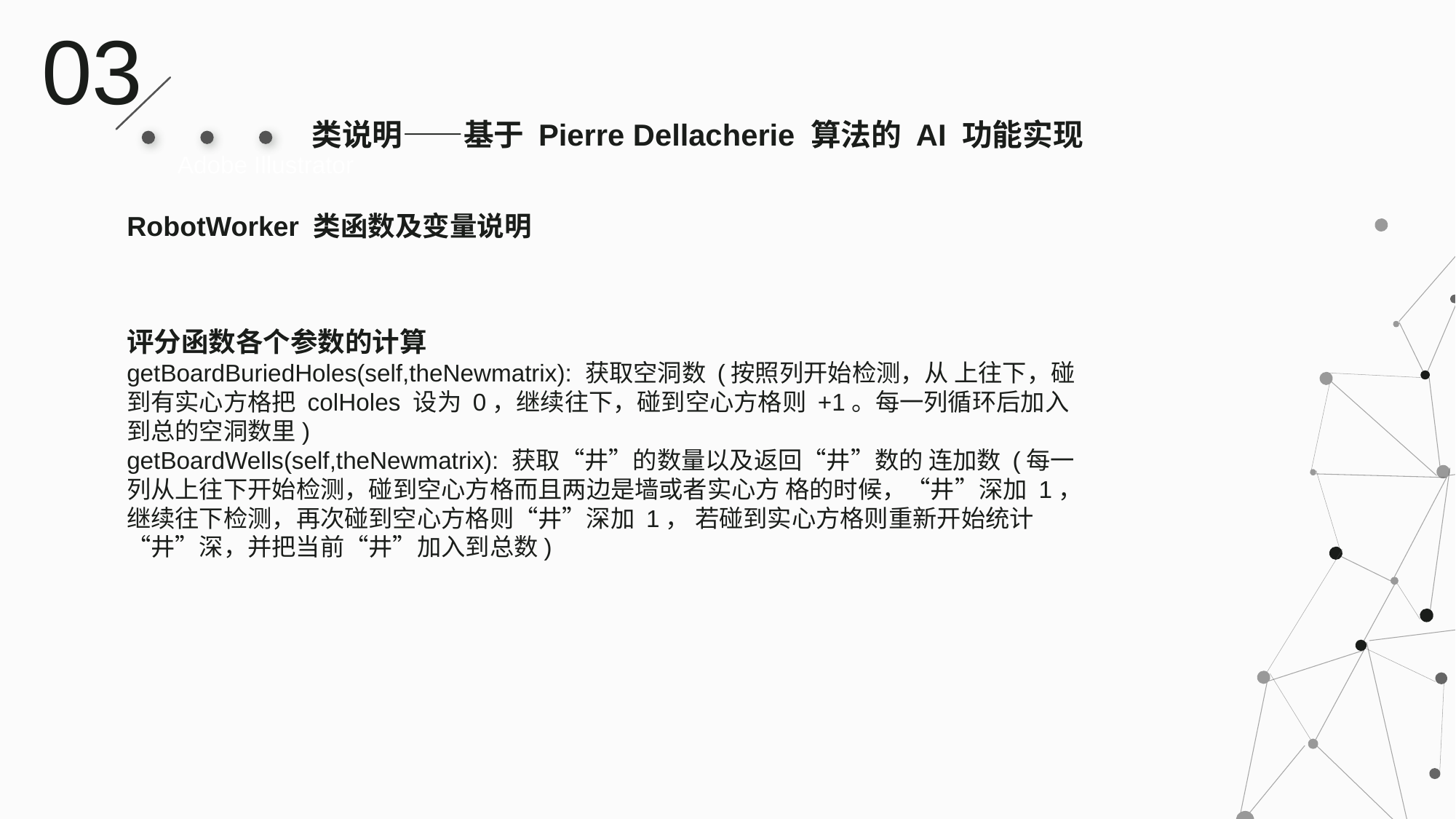

03
类说明——基于 Pierre Dellacherie 算法的 AI 功能实现

Adobe Illustrator
RobotWorker 类函数及变量说明

评分函数各个参数的计算
getBoardBuriedHoles(self,theNewmatrix): 获取空洞数 (按照列开始检测，从 上往下，碰到有实心方格把 colHoles 设为 0，继续往下，碰到空心方格则 +1。每一列循环后加入到总的空洞数里)
getBoardWells(self,theNewmatrix): 获取“井”的数量以及返回“井”数的 连加数 (每一列从上往下开始检测，碰到空心方格而且两边是墙或者实心方 格的时候，“井”深加 1，继续往下检测，再次碰到空心方格则“井”深加 1， 若碰到实心方格则重新开始统计“井”深，并把当前“井”加入到总数)